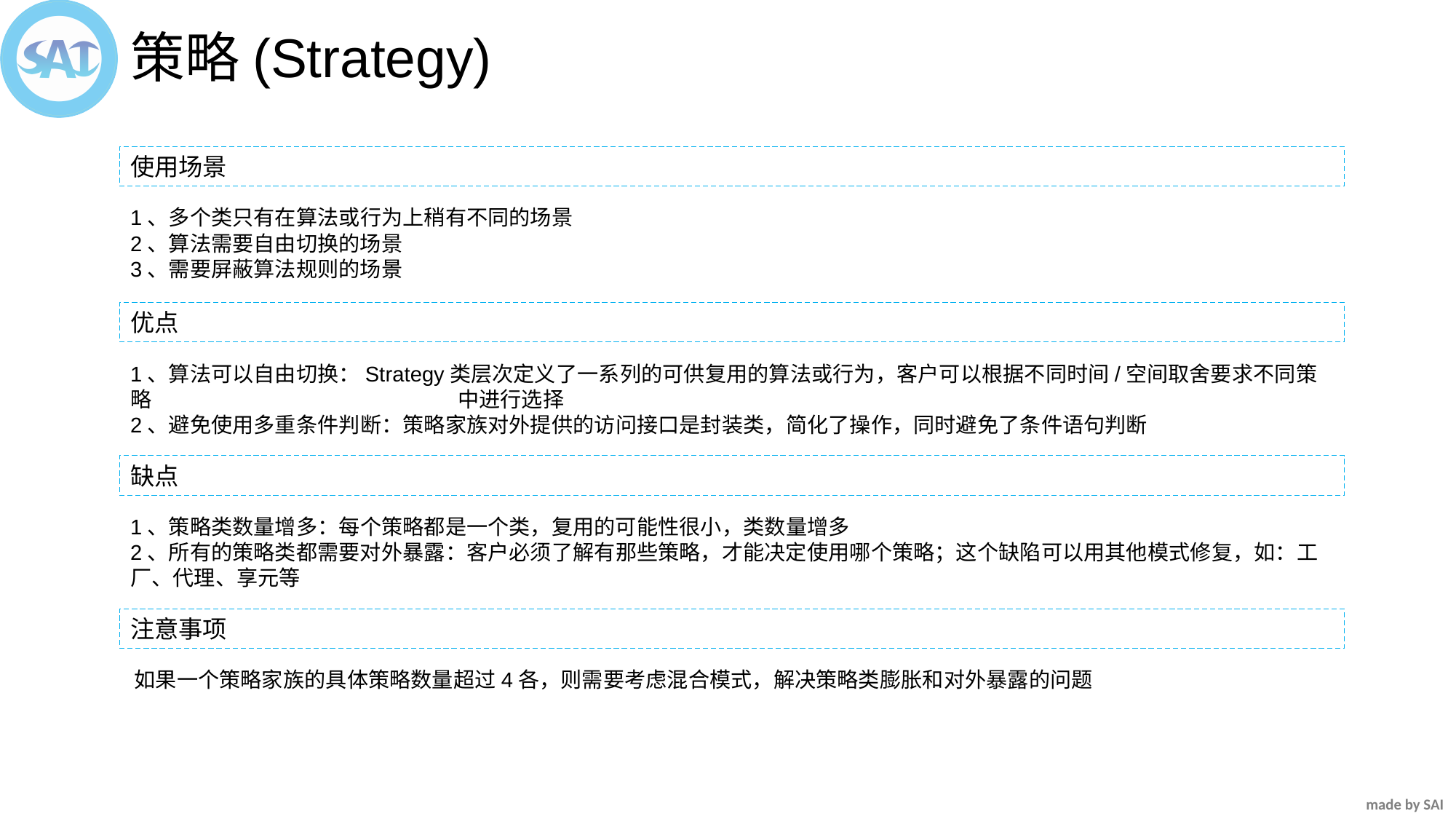

策略(Strategy)
使用场景
1、多个类只有在算法或行为上稍有不同的场景
2、算法需要自由切换的场景
3、需要屏蔽算法规则的场景
优点
1、算法可以自由切换：Strategy类层次定义了一系列的可供复用的算法或行为，客户可以根据不同时间/空间取舍要求不同策略			中进行选择
2、避免使用多重条件判断：策略家族对外提供的访问接口是封装类，简化了操作，同时避免了条件语句判断
缺点
1、策略类数量增多：每个策略都是一个类，复用的可能性很小，类数量增多
2、所有的策略类都需要对外暴露：客户必须了解有那些策略，才能决定使用哪个策略；这个缺陷可以用其他模式修复，如：工厂、代理、享元等
注意事项
如果一个策略家族的具体策略数量超过4各，则需要考虑混合模式，解决策略类膨胀和对外暴露的问题